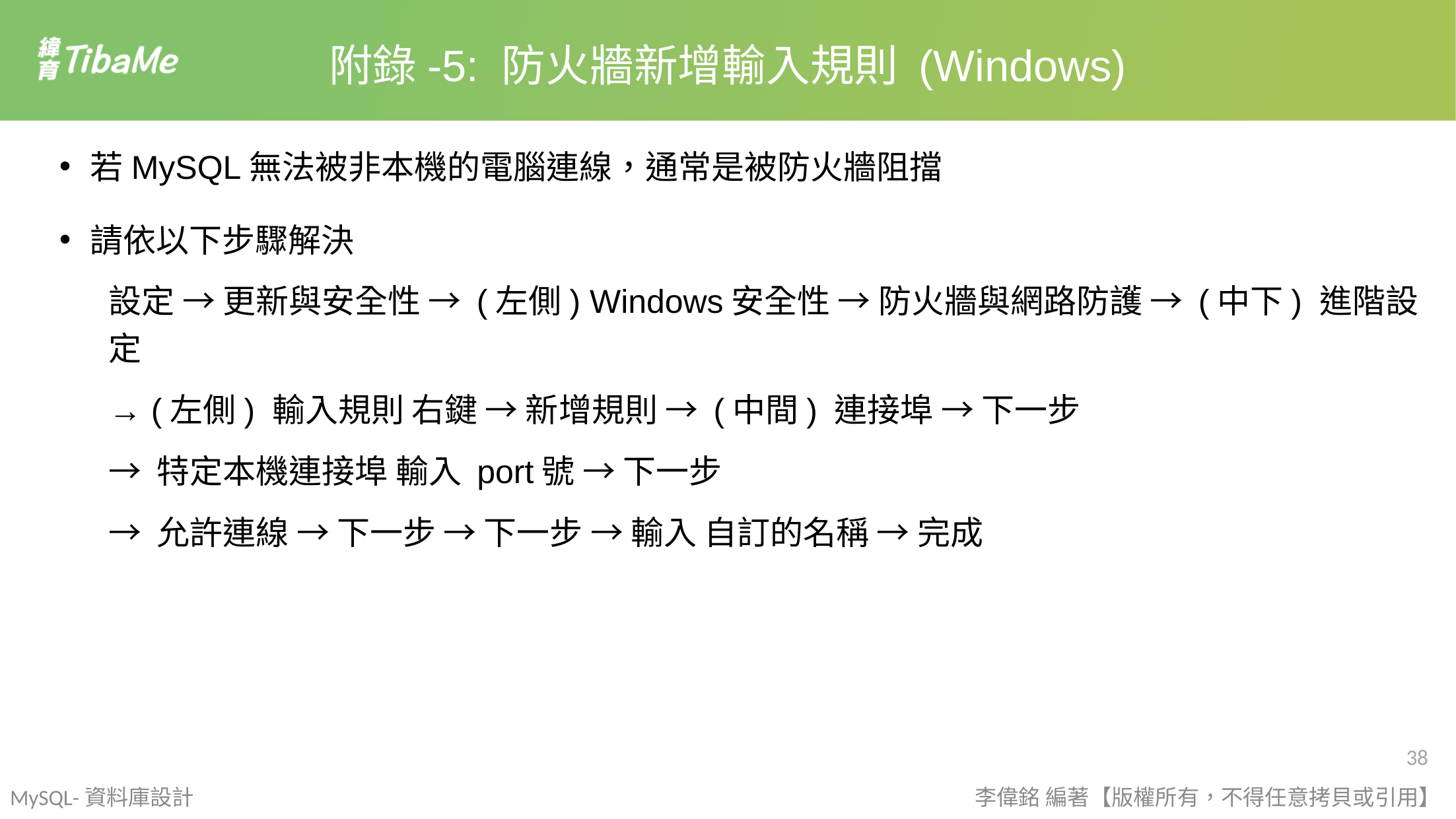

附錄-5: 防火牆新增輸入規則 (Windows)
若MySQL無法被非本機的電腦連線，通常是被防火牆阻擋
請依以下步驟解決
設定 → 更新與安全性 → (左側) Windows安全性 → 防火牆與網路防護 → (中下) 進階設定
→ (左側) 輸入規則 右鍵 → 新增規則 → (中間) 連接埠 → 下一步
→ 特定本機連接埠 輸入 port號 → 下一步
→ 允許連線 → 下一步 → 下一步 → 輸入 自訂的名稱 → 完成
MySQL-資料庫設計
李偉銘 編著【版權所有，不得任意拷貝或引用】